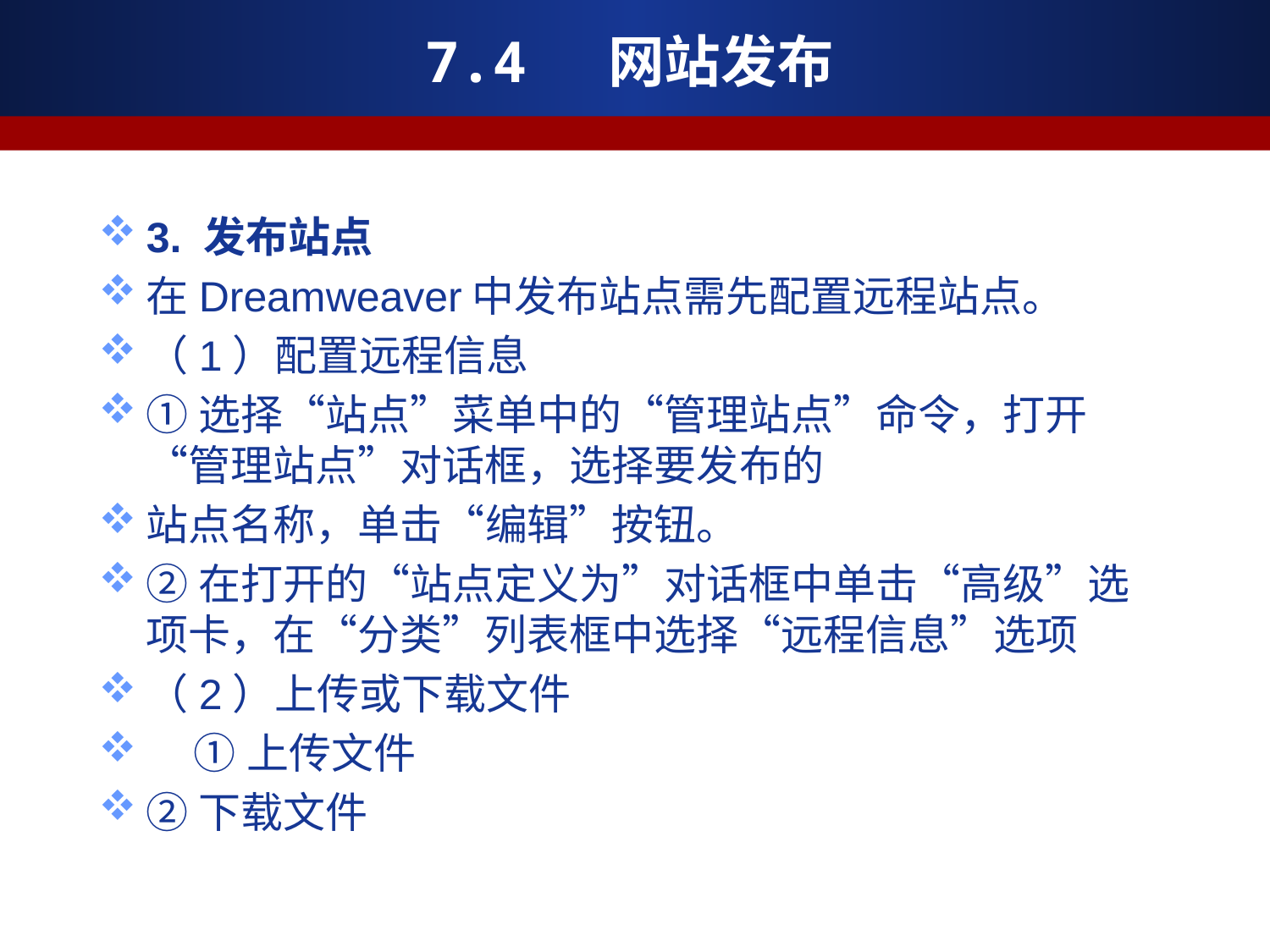

# 7.4  网站发布
3. 发布站点
在Dreamweaver中发布站点需先配置远程站点。
（1）配置远程信息
①选择“站点”菜单中的“管理站点”命令，打开“管理站点”对话框，选择要发布的
站点名称，单击“编辑”按钮。
②在打开的“站点定义为”对话框中单击“高级”选项卡，在“分类”列表框中选择“远程信息”选项
（2）上传或下载文件
     ①上传文件
②下载文件